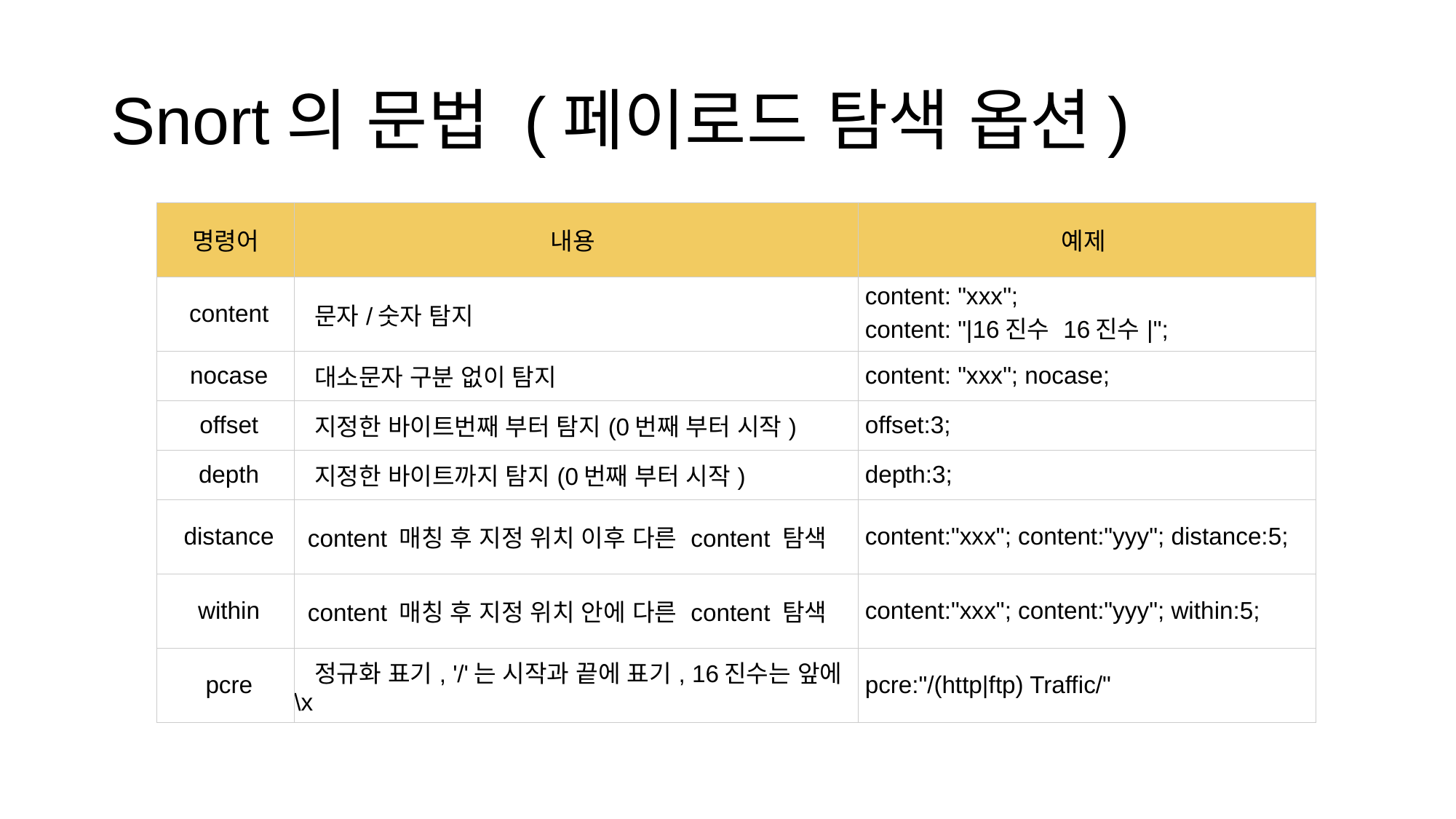

# Snort의 문법 (페이로드 탐색 옵션)
| 명령어 | 내용 | 예제 |
| --- | --- | --- |
| content | 문자/숫자 탐지 | content: "xxx";  content: "|16진수 16진수|"; |
| nocase | 대소문자 구분 없이 탐지 | content: "xxx"; nocase; |
| offset | 지정한 바이트번째 부터 탐지(0번째 부터 시작) | offset:3; |
| depth | 지정한 바이트까지 탐지(0번째 부터 시작) | depth:3; |
| distance | content 매칭 후 지정 위치 이후 다른 content 탐색 | content:"xxx"; content:"yyy"; distance:5; |
| within | content 매칭 후 지정 위치 안에 다른 content 탐색 | content:"xxx"; content:"yyy"; within:5; |
| pcre | 정규화 표기, '/'는 시작과 끝에 표기, 16진수는 앞에 \x | pcre:"/(http|ftp) Traffic/" |